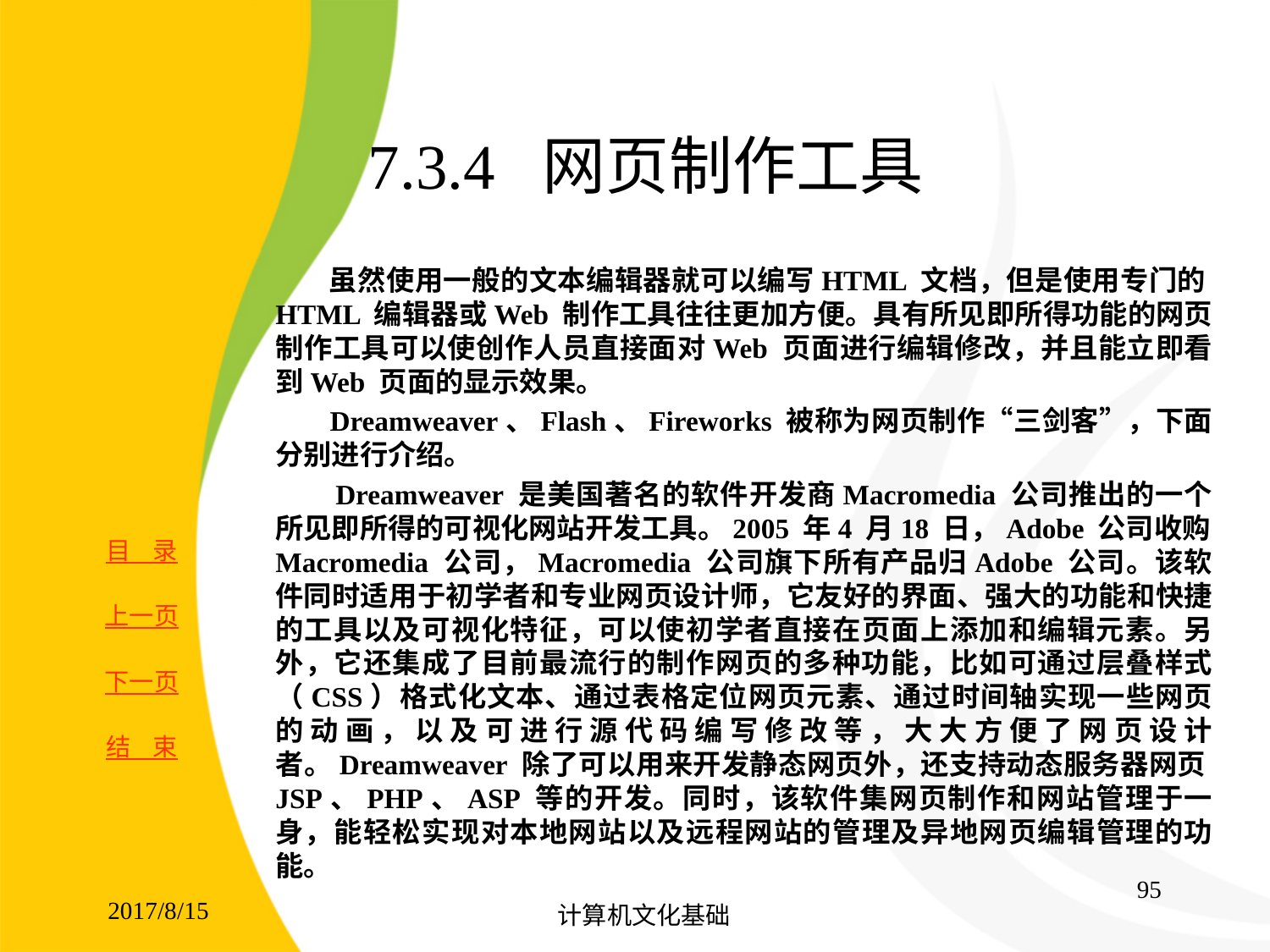

# 7.3.4  网页制作工具
	           虽然使用一般的文本编辑器就可以编写HTML 文档，但是使用专门的HTML 编辑器或Web 制作工具往往更加方便。具有所见即所得功能的网页制作工具可以使创作人员直接面对Web 页面进行编辑修改，并且能立即看到Web 页面的显示效果。
              Dreamweaver、Flash、Fireworks 被称为网页制作“三剑客”，下面分别进行介绍。
              Dreamweaver 是美国著名的软件开发商Macromedia 公司推出的一个所见即所得的可视化网站开发工具。2005 年4 月18 日，Adobe 公司收购Macromedia 公司，Macromedia 公司旗下所有产品归Adobe 公司。该软件同时适用于初学者和专业网页设计师，它友好的界面、强大的功能和快捷的工具以及可视化特征，可以使初学者直接在页面上添加和编辑元素。另外，它还集成了目前最流行的制作网页的多种功能，比如可通过层叠样式（CSS）格式化文本、通过表格定位网页元素、通过时间轴实现一些网页的动画，以及可进行源代码编写修改等，大大方便了网页设计者。Dreamweaver 除了可以用来开发静态网页外，还支持动态服务器网页JSP、PHP、ASP 等的开发。同时，该软件集网页制作和网站管理于一身，能轻松实现对本地网站以及远程网站的管理及异地网页编辑管理的功能。
95
2017/8/15